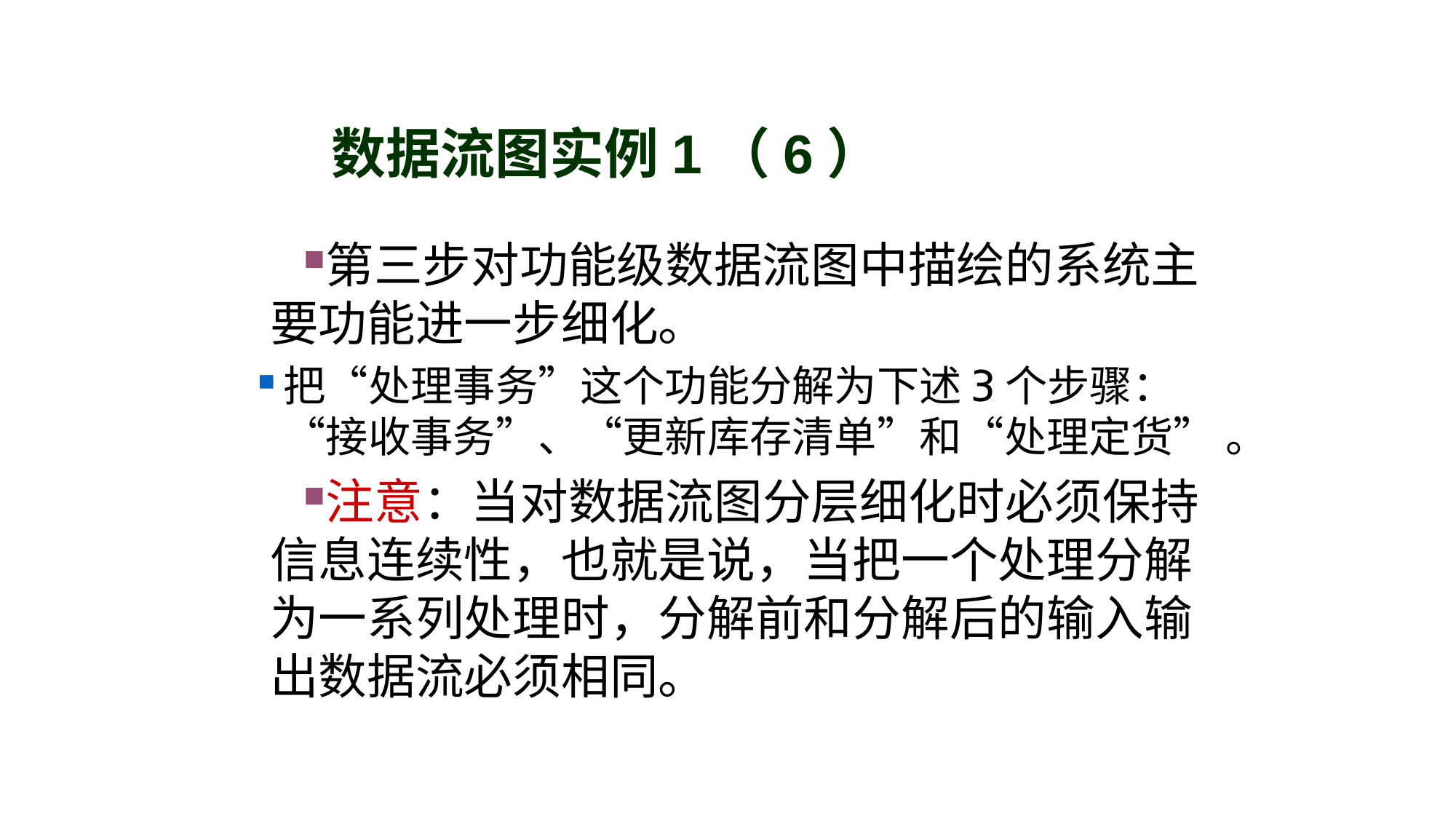

数据流图实例1（6）
第三步对功能级数据流图中描绘的系统主要功能进一步细化。
把“处理事务”这个功能分解为下述3个步骤：“接收事务”、“更新库存清单”和“处理定货” 。
注意：当对数据流图分层细化时必须保持信息连续性，也就是说，当把一个处理分解为一系列处理时，分解前和分解后的输入输出数据流必须相同。